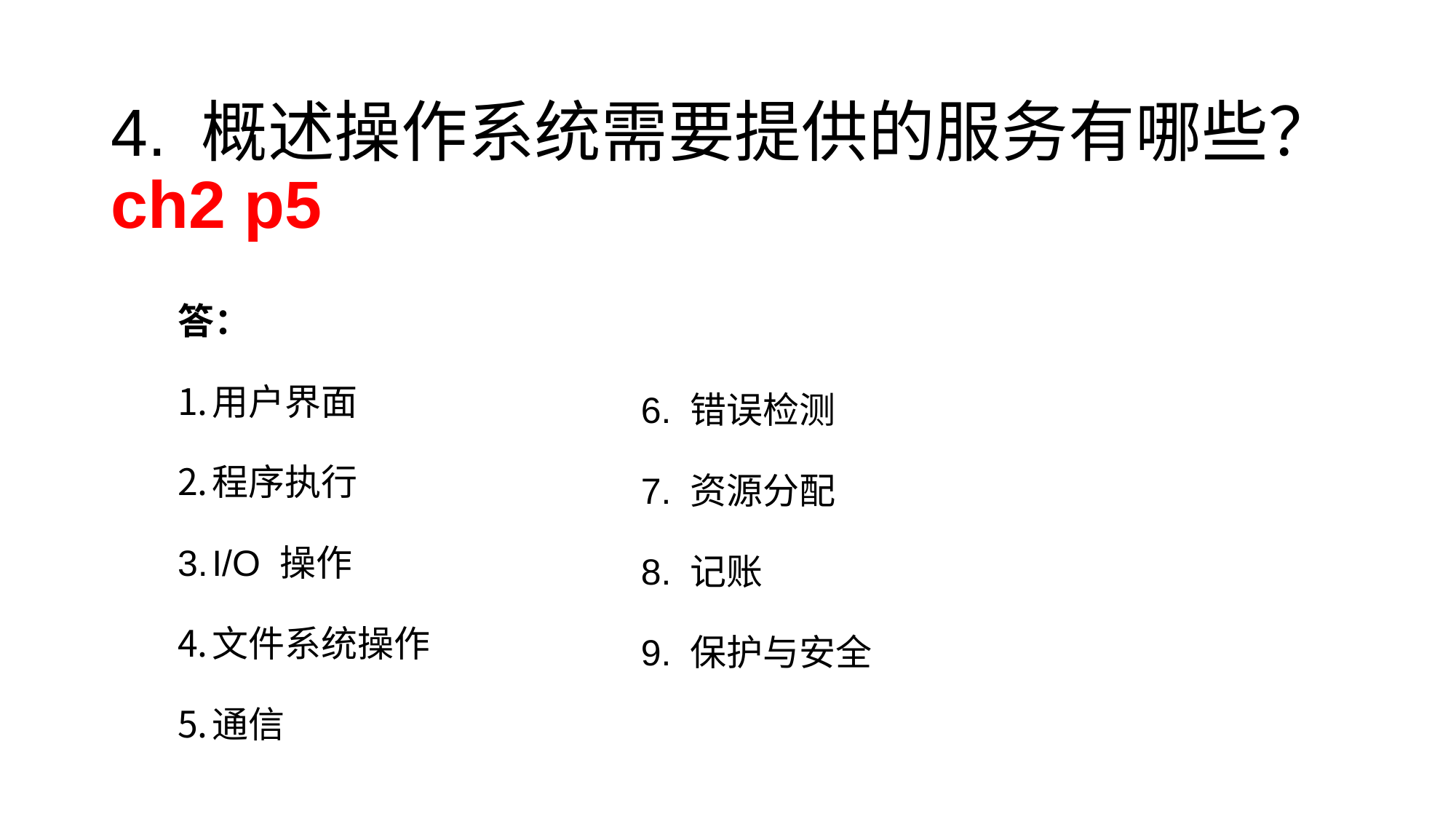

# 4. 概述操作系统需要提供的服务有哪些？ ch2 p5
答：
用户界面
程序执行
I/O 操作
文件系统操作
通信
6. 错误检测
7. 资源分配
8. 记账
9. 保护与安全